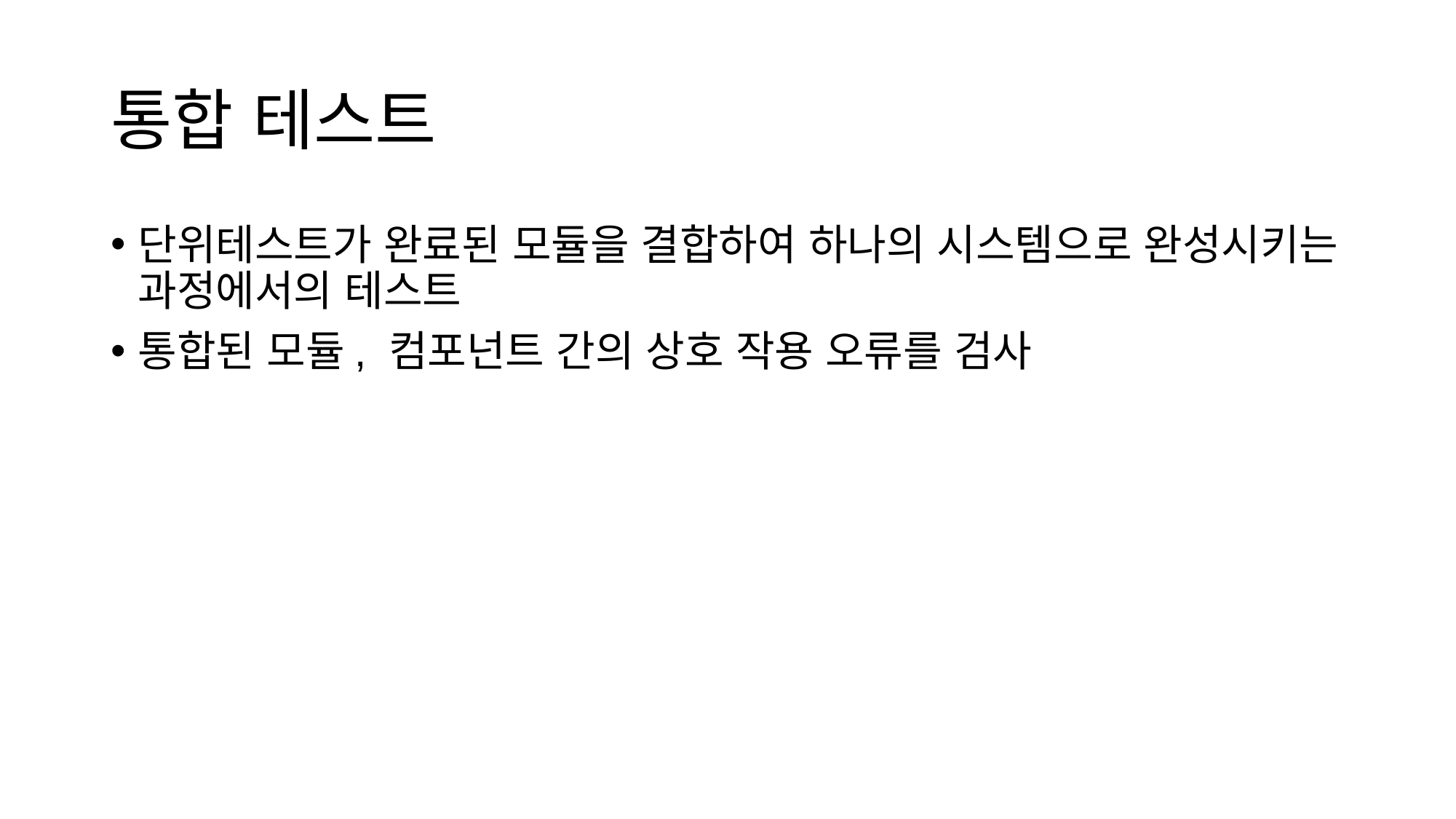

# 통합 테스트
단위테스트가 완료된 모듈을 결합하여 하나의 시스템으로 완성시키는 과정에서의 테스트
통합된 모듈, 컴포넌트 간의 상호 작용 오류를 검사